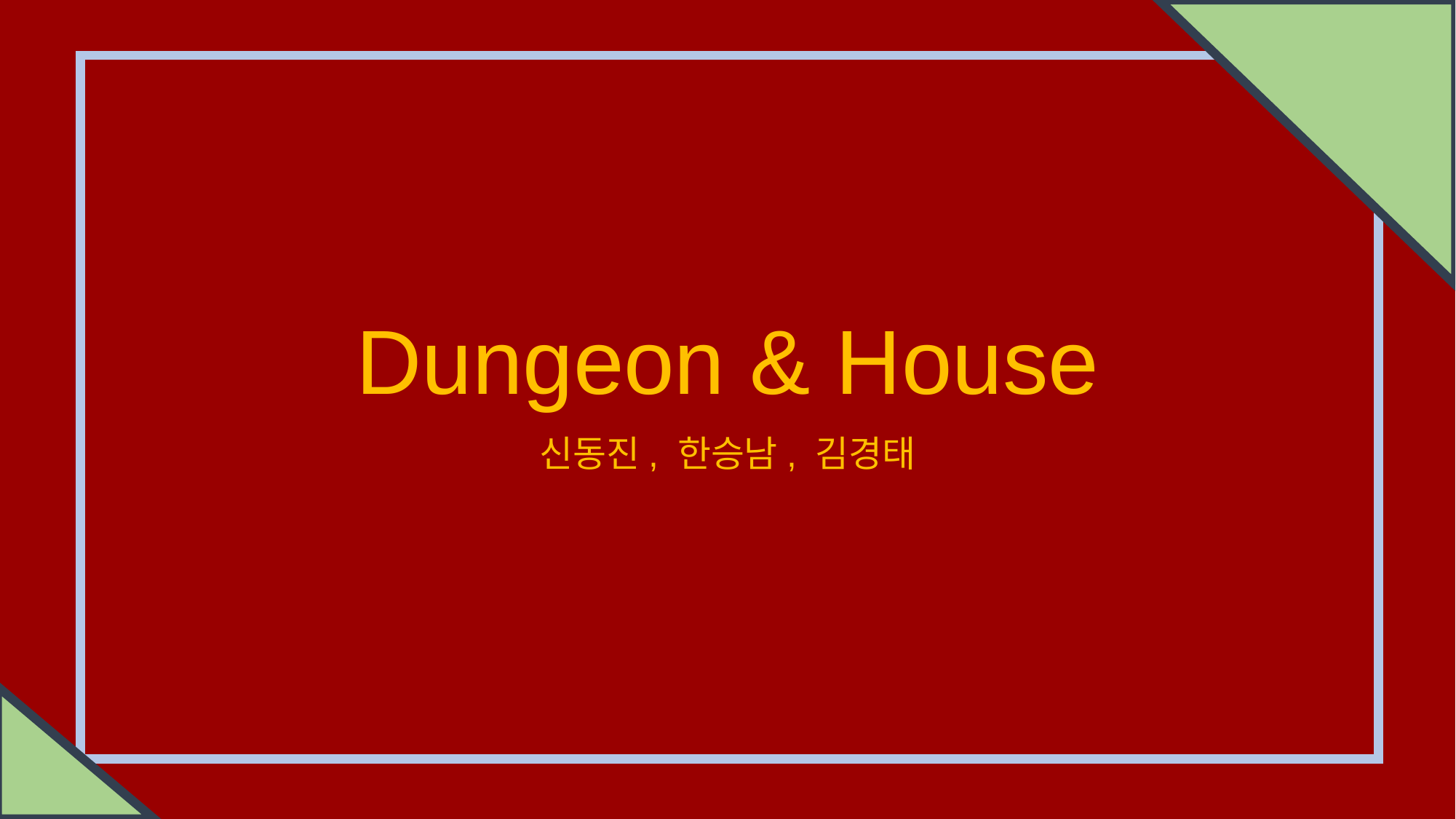

# Dungeon & House
신동진, 한승남, 김경태